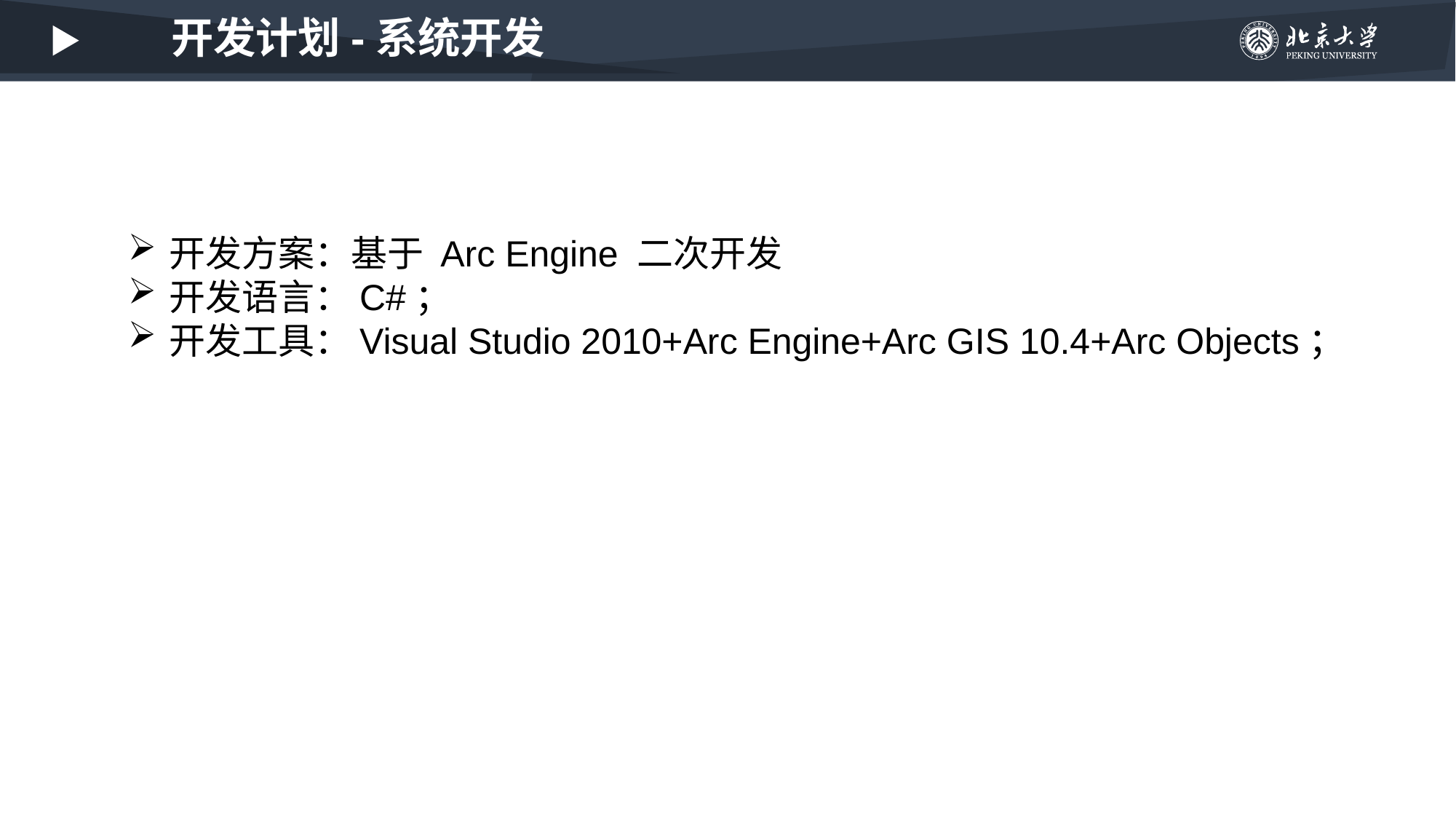

开发计划-系统开发
开发方案：基于 Arc Engine 二次开发
开发语言：C#；
开发工具：Visual Studio 2010+Arc Engine+Arc GIS 10.4+Arc Objects；